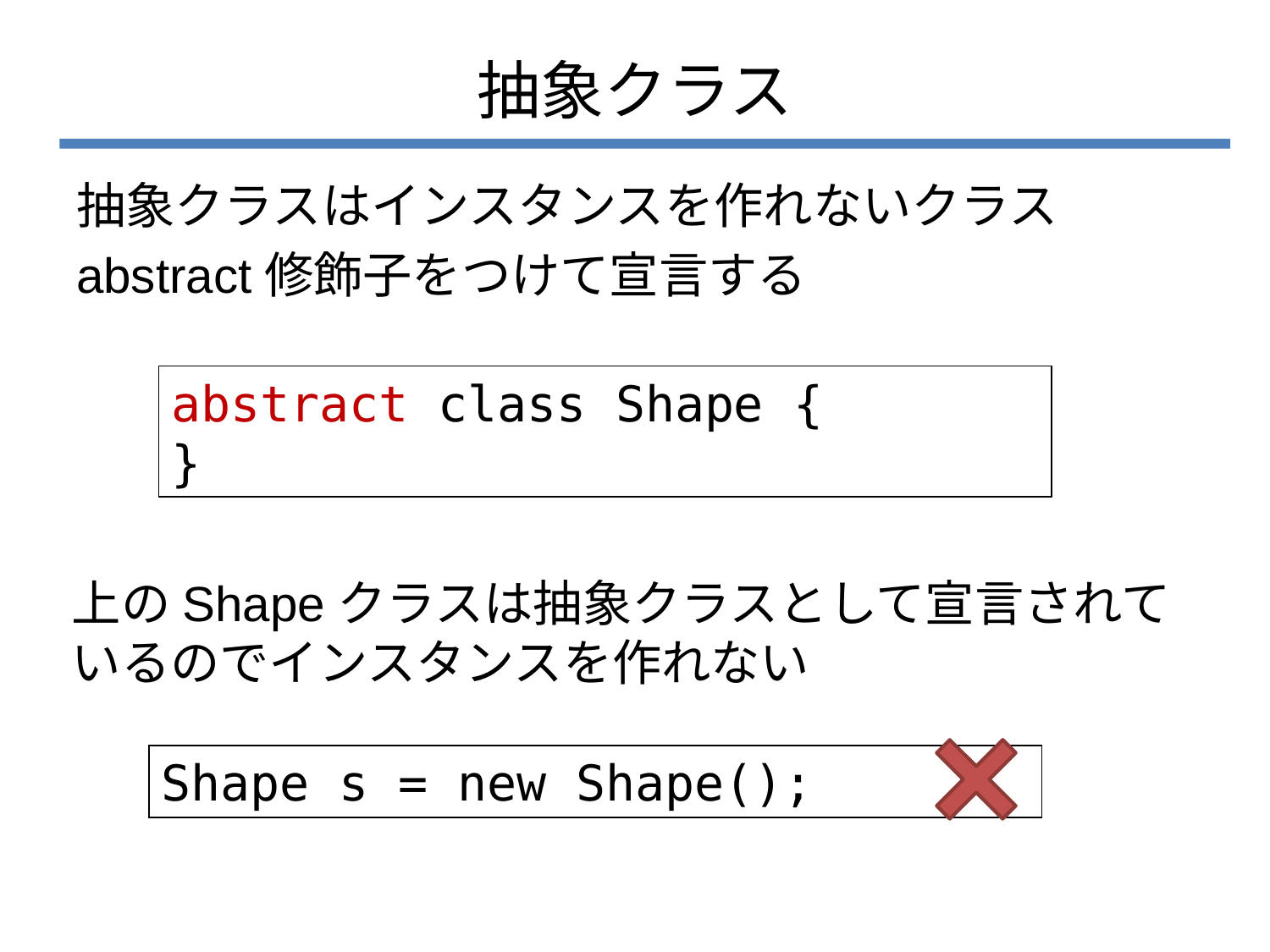

# 抽象クラス
抽象クラスはインスタンスを作れないクラス
abstract修飾子をつけて宣言する
abstract class Shape {
}
上のShapeクラスは抽象クラスとして宣言されているのでインスタンスを作れない

Shape s = new Shape();